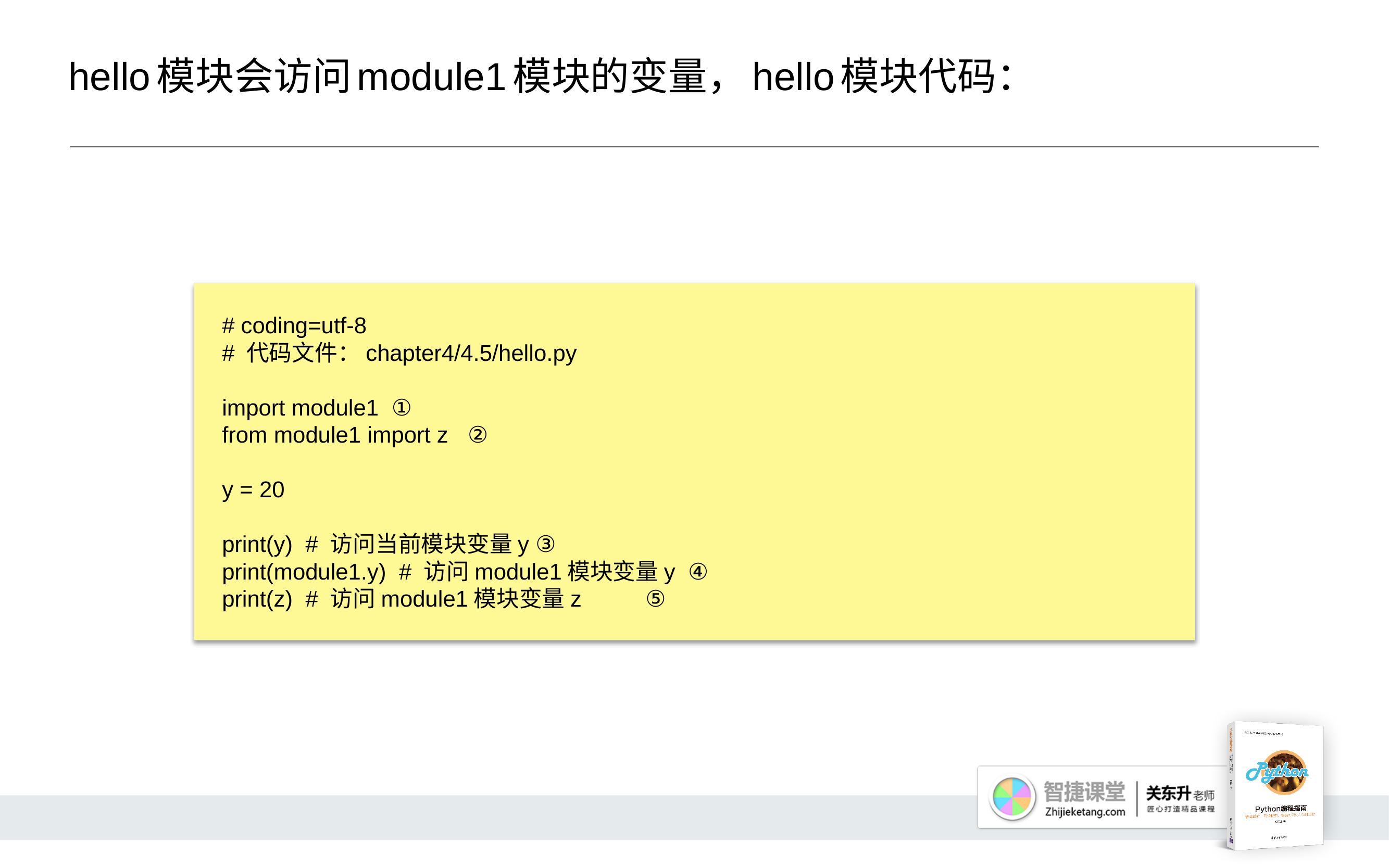

# hello模块会访问module1模块的变量，hello模块代码：
# coding=utf-8
# 代码文件：chapter4/4.5/hello.py

import module1  ①
from module1 import z   ②

y = 20

print(y)  # 访问当前模块变量y ③
print(module1.y)  # 访问module1模块变量y  ④
print(z)  # 访问module1模块变量z          ⑤